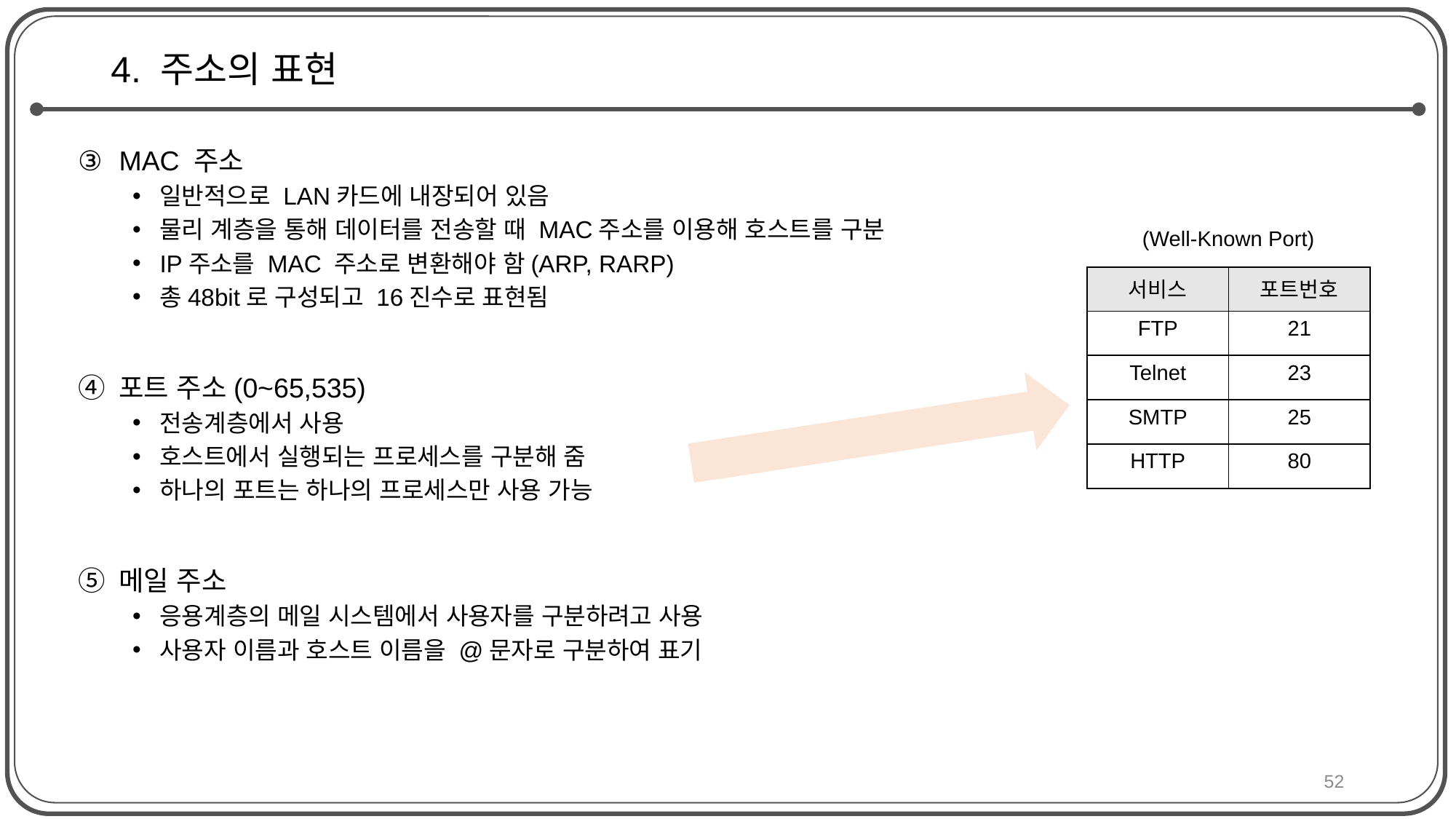

# 4. 주소의 표현
MAC 주소
일반적으로 LAN카드에 내장되어 있음
물리 계층을 통해 데이터를 전송할 때 MAC주소를 이용해 호스트를 구분
IP주소를 MAC 주소로 변환해야 함(ARP, RARP)
총48bit로 구성되고 16진수로 표현됨

포트 주소(0~65,535)
전송계층에서 사용
호스트에서 실행되는 프로세스를 구분해 줌
하나의 포트는 하나의 프로세스만 사용 가능

메일 주소
응용계층의 메일 시스템에서 사용자를 구분하려고 사용
사용자 이름과 호스트 이름을 @문자로 구분하여 표기

(Well-Known Port)

| 서비스 | 포트번호 |
| --- | --- |
| FTP | 21 |
| Telnet | 23 |
| SMTP | 25 |
| HTTP | 80 |
52